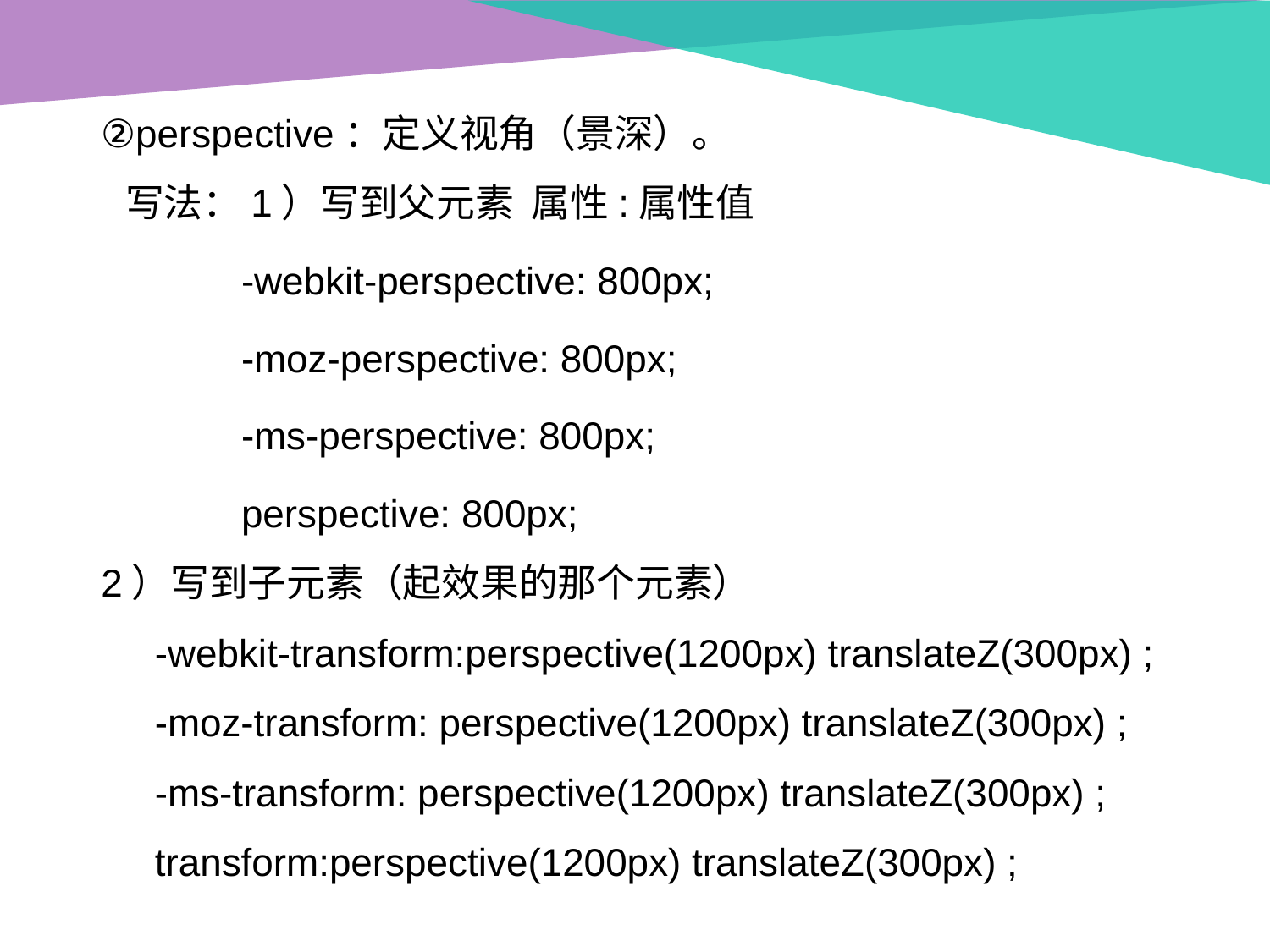

②perspective：定义视角（景深）。
   写法：1）写到父元素  属性:属性值
              -webkit-perspective: 800px;
              -moz-perspective: 800px;
              -ms-perspective: 800px;
              perspective: 800px;
 2）写到子元素（起效果的那个元素）
      -webkit-transform:perspective(1200px) translateZ(300px) ;
      -moz-transform: perspective(1200px) translateZ(300px) ;
      -ms-transform: perspective(1200px) translateZ(300px) ;
      transform:perspective(1200px) translateZ(300px) ;